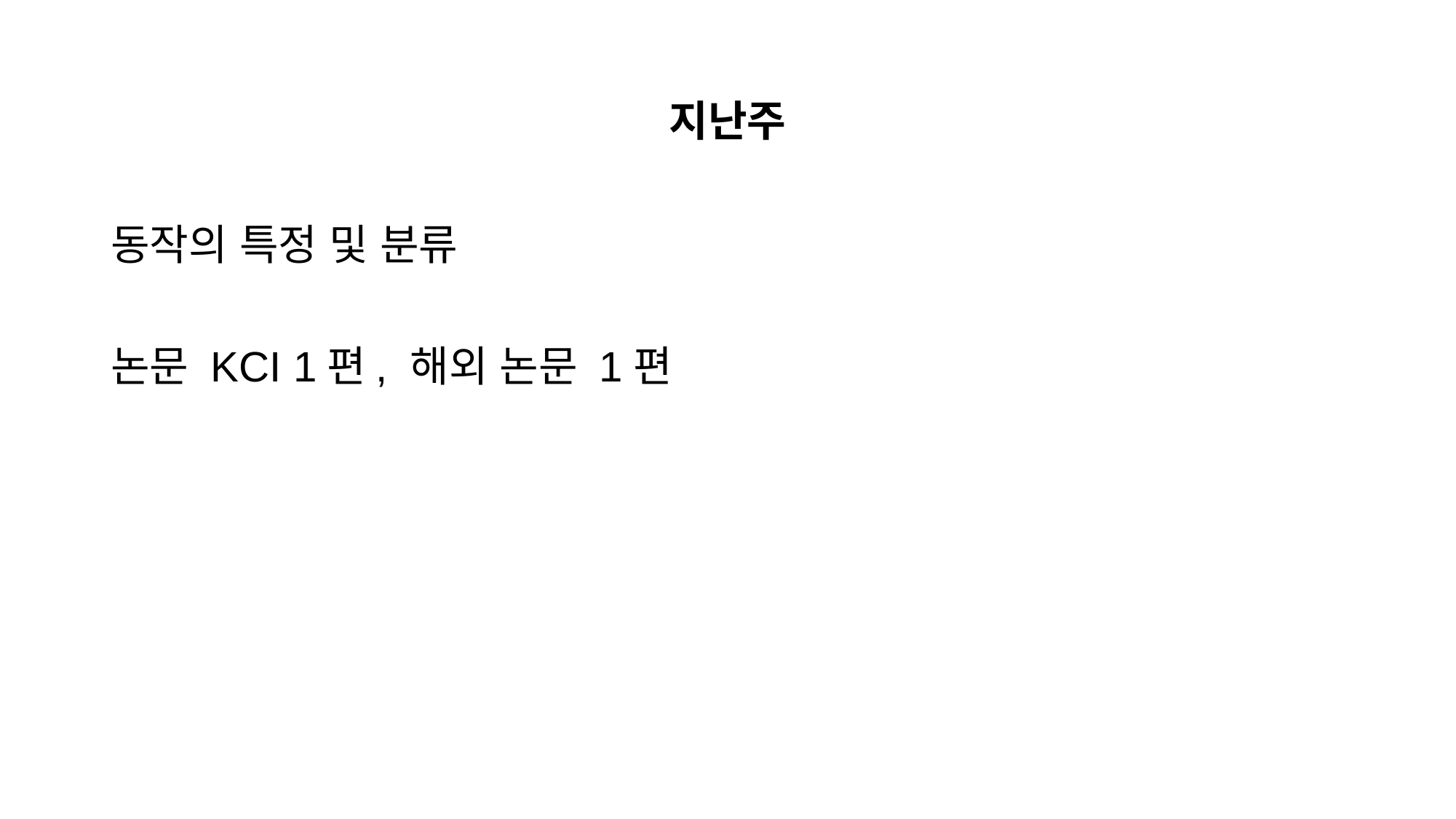

# 지난주
동작의 특정 및 분류

논문 KCI 1편, 해외 논문 1편